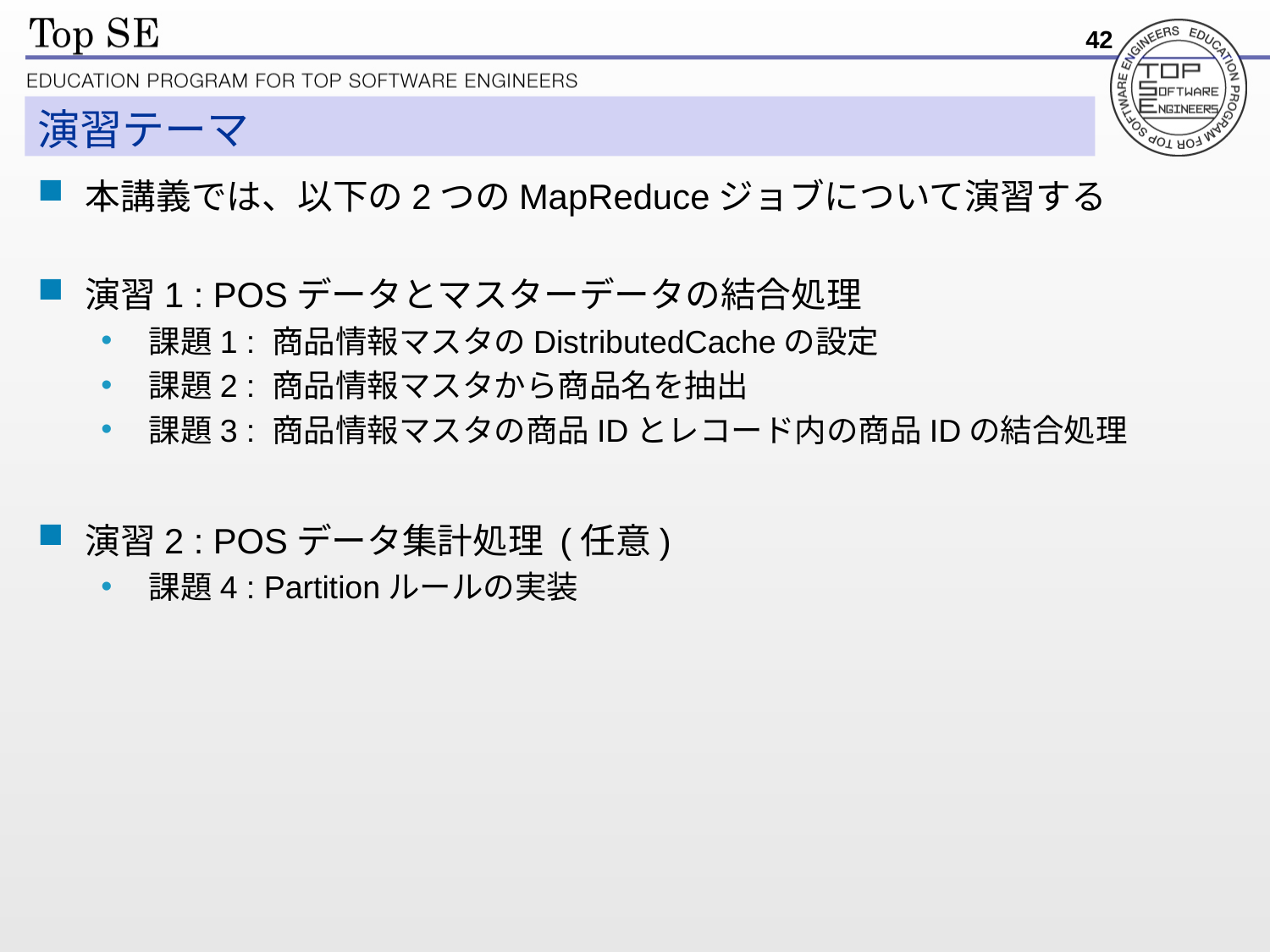

42
# 演習テーマ
本講義では、以下の2つのMapReduceジョブについて演習する

演習1 : POSデータとマスターデータの結合処理
課題1 : 商品情報マスタのDistributedCacheの設定
課題2 : 商品情報マスタから商品名を抽出
課題3 : 商品情報マスタの商品IDとレコード内の商品IDの結合処理

演習2 : POSデータ集計処理 (任意)
課題4 : Partitionルールの実装